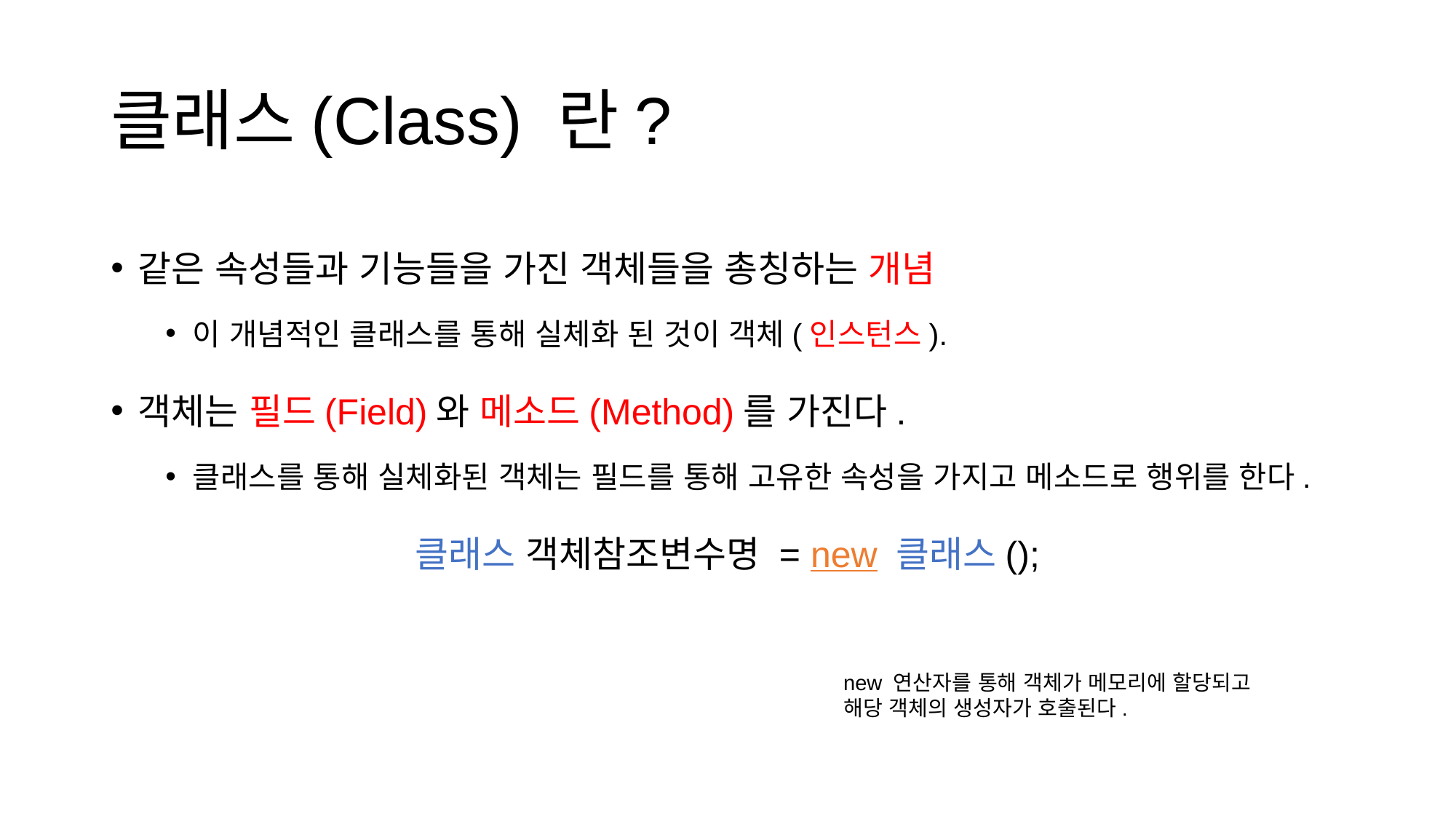

# 클래스(Class) 란?
같은 속성들과 기능들을 가진 객체들을 총칭하는 개념
이 개념적인 클래스를 통해 실체화 된 것이 객체(인스턴스).
객체는 필드(Field)와 메소드(Method)를 가진다.
클래스를 통해 실체화된 객체는 필드를 통해 고유한 속성을 가지고 메소드로 행위를 한다.
클래스 객체참조변수명 = new 클래스();

new 연산자를 통해 객체가 메모리에 할당되고
해당 객체의 생성자가 호출된다.